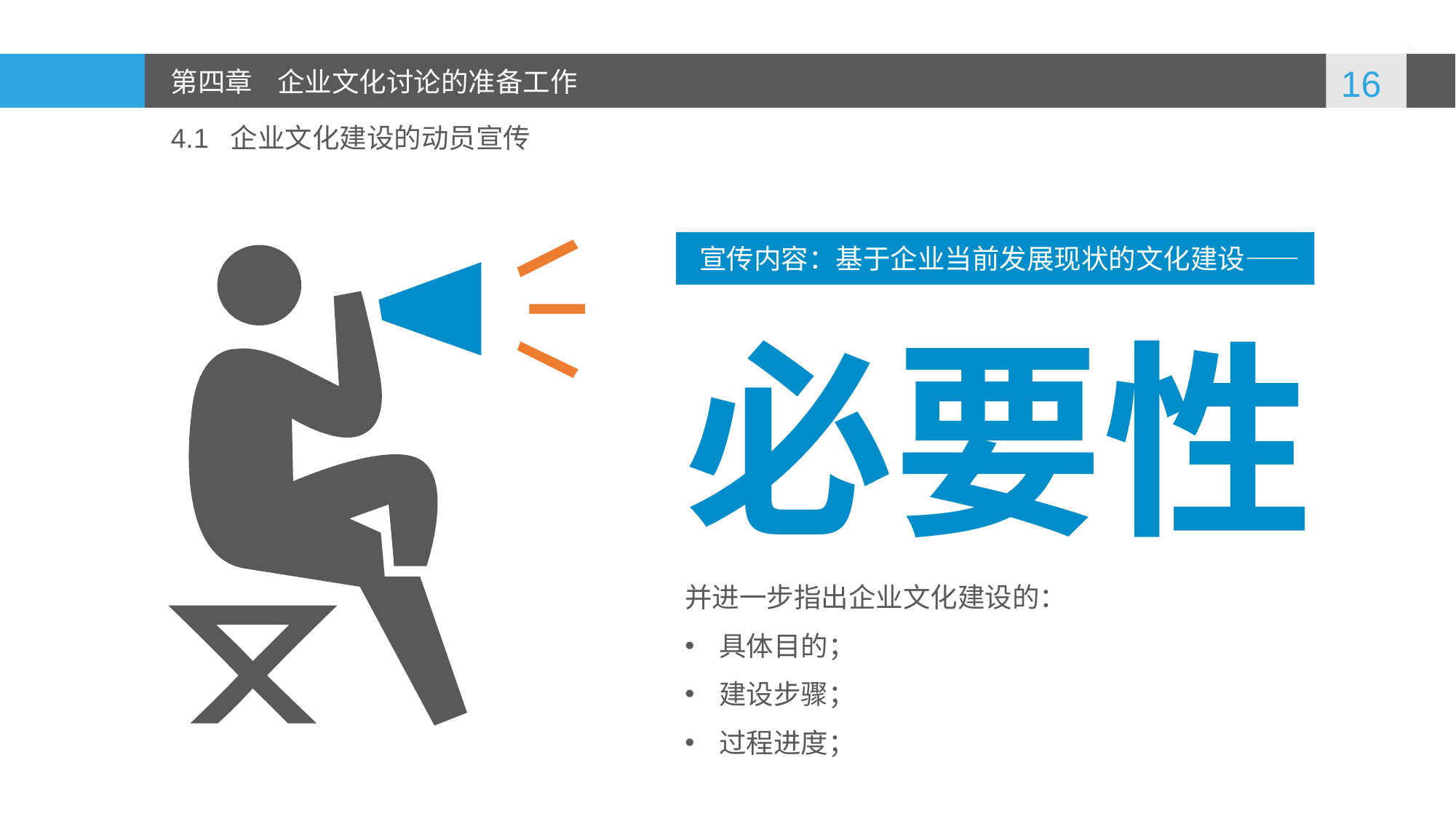

第四章    企业文化讨论的准备工作
4.1  企业文化建设的动员宣传
 宣传内容：基于企业当前发展现状的文化建设——

必要性
并进一步指出企业文化建设的：
具体目的；
建设步骤；
过程进度；